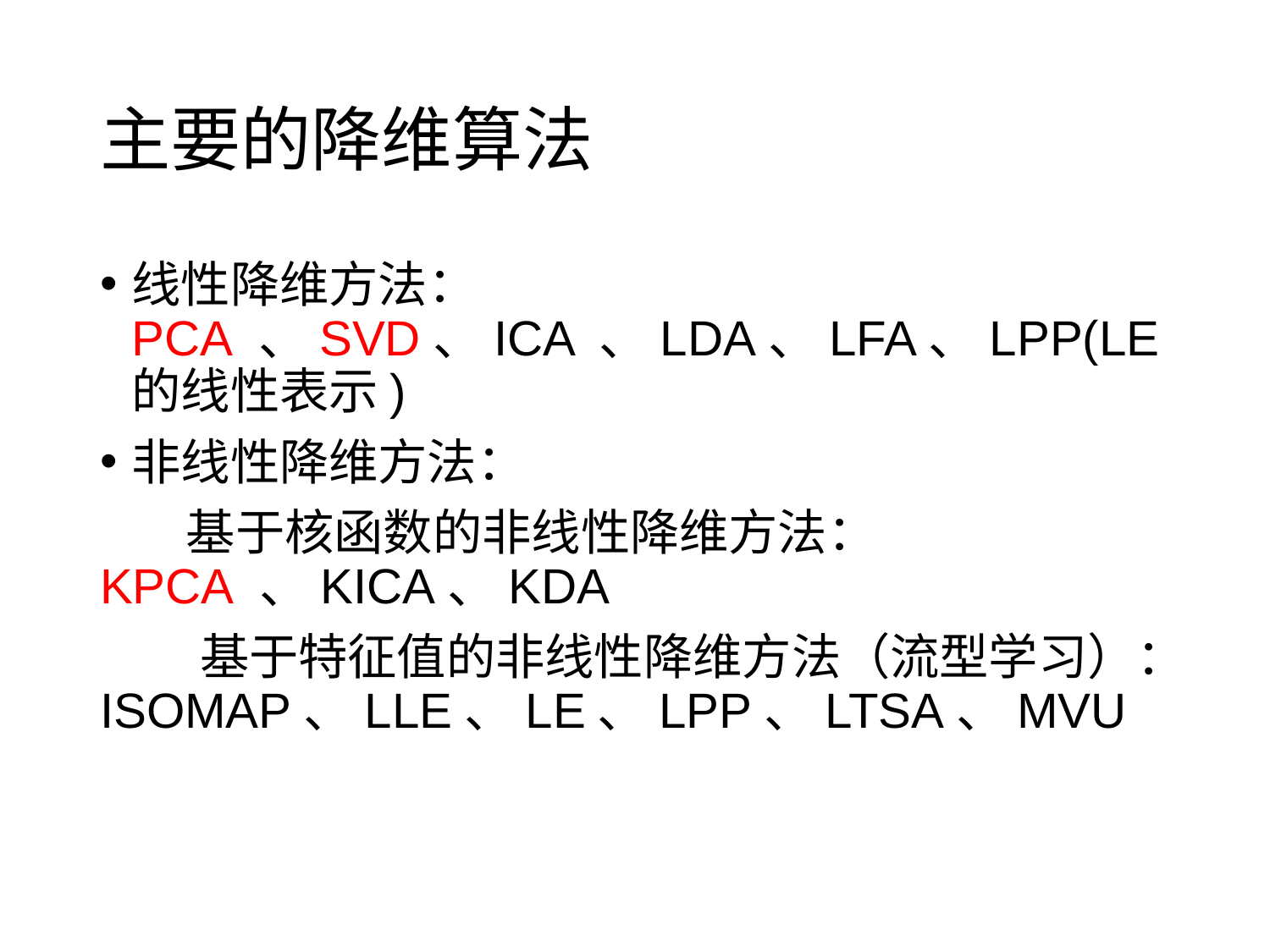

# 主要的降维算法
线性降维方法：PCA 、SVD、ICA 、LDA、LFA、LPP(LE的线性表示)
非线性降维方法：
        基于核函数的非线性降维方法：KPCA 、KICA、KDA
        基于特征值的非线性降维方法（流型学习）：ISOMAP、LLE、LE、LPP、LTSA、MVU